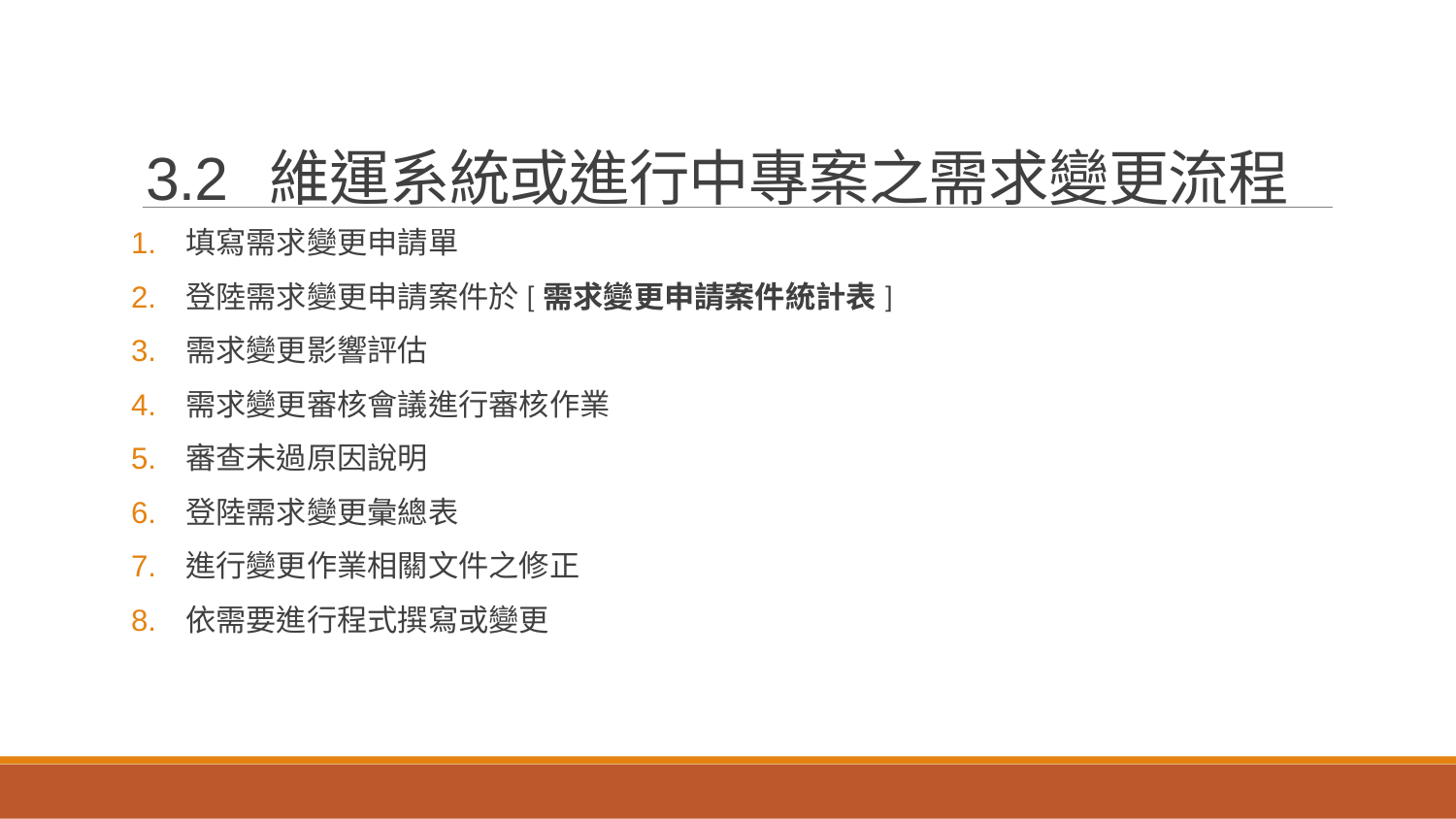

# 3.2  維運系統或進行中專案之需求變更流程
填寫需求變更申請單
登陸需求變更申請案件於[需求變更申請案件統計表]
需求變更影響評估
需求變更審核會議進行審核作業
審查未過原因說明
登陸需求變更彙總表
進行變更作業相關文件之修正
依需要進行程式撰寫或變更